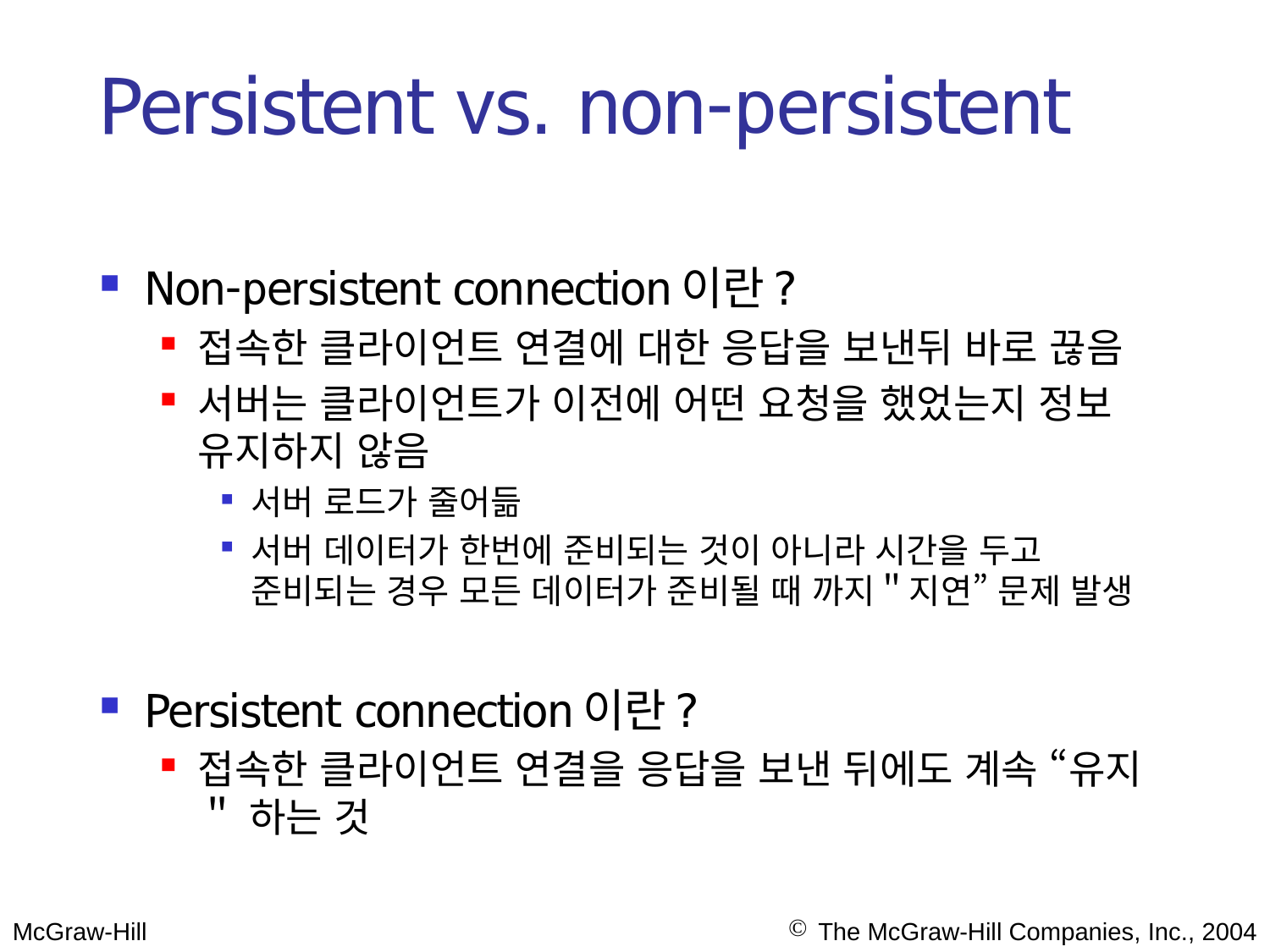

# Persistent vs. non-persistent
Non-persistent connection이란?
접속한 클라이언트 연결에 대한 응답을 보낸뒤 바로 끊음
서버는 클라이언트가 이전에 어떤 요청을 했었는지 정보 유지하지 않음
서버 로드가 줄어듦
서버 데이터가 한번에 준비되는 것이 아니라 시간을 두고 준비되는 경우 모든 데이터가 준비될 때 까지＂지연” 문제 발생

Persistent connection이란?
접속한 클라이언트 연결을 응답을 보낸 뒤에도 계속 “유지＂ 하는 것